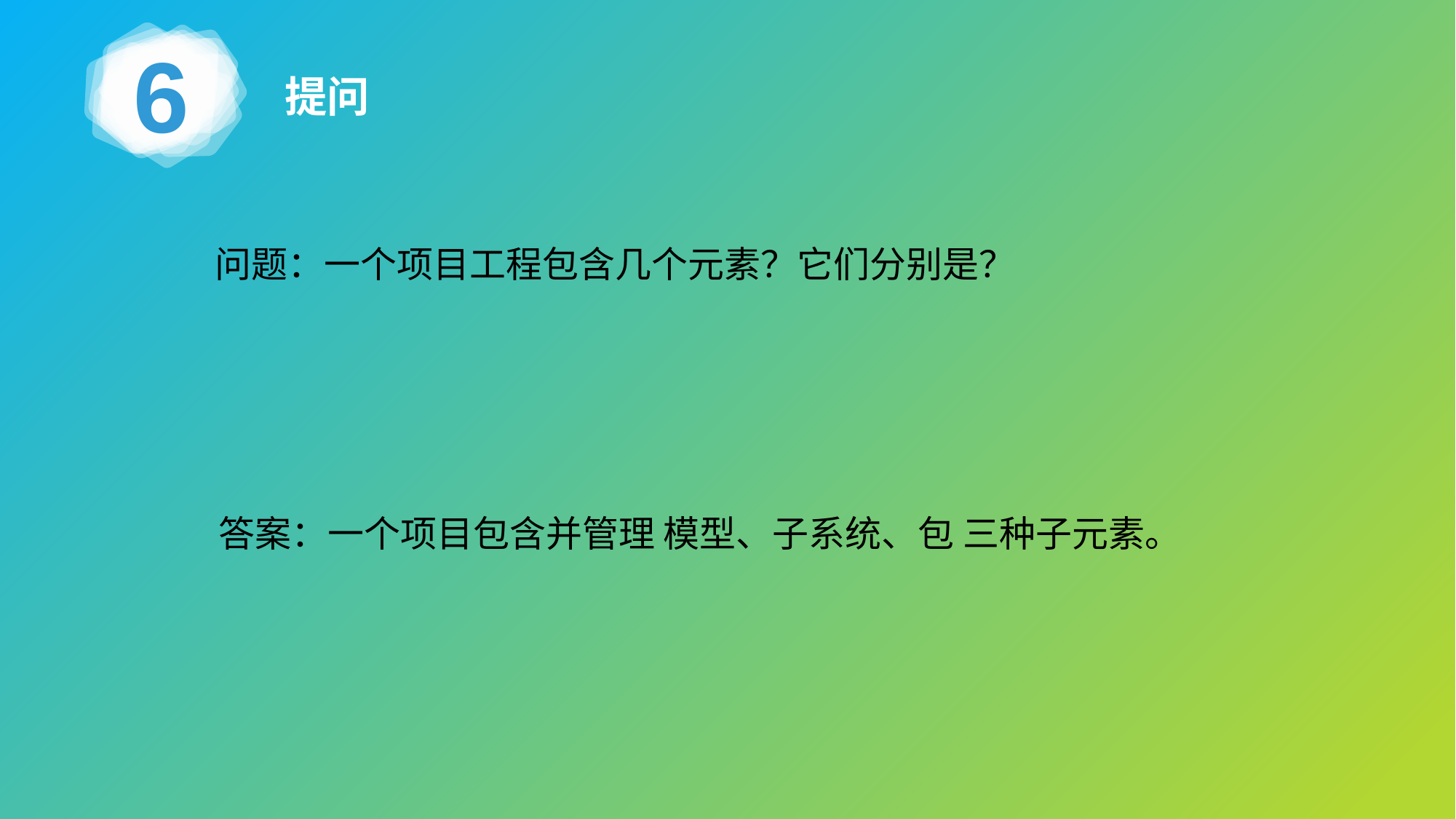

6

提问
问题：一个项目工程包含几个元素？它们分别是？
答案：一个项目包含并管理 模型、子系统、包 三种子元素。